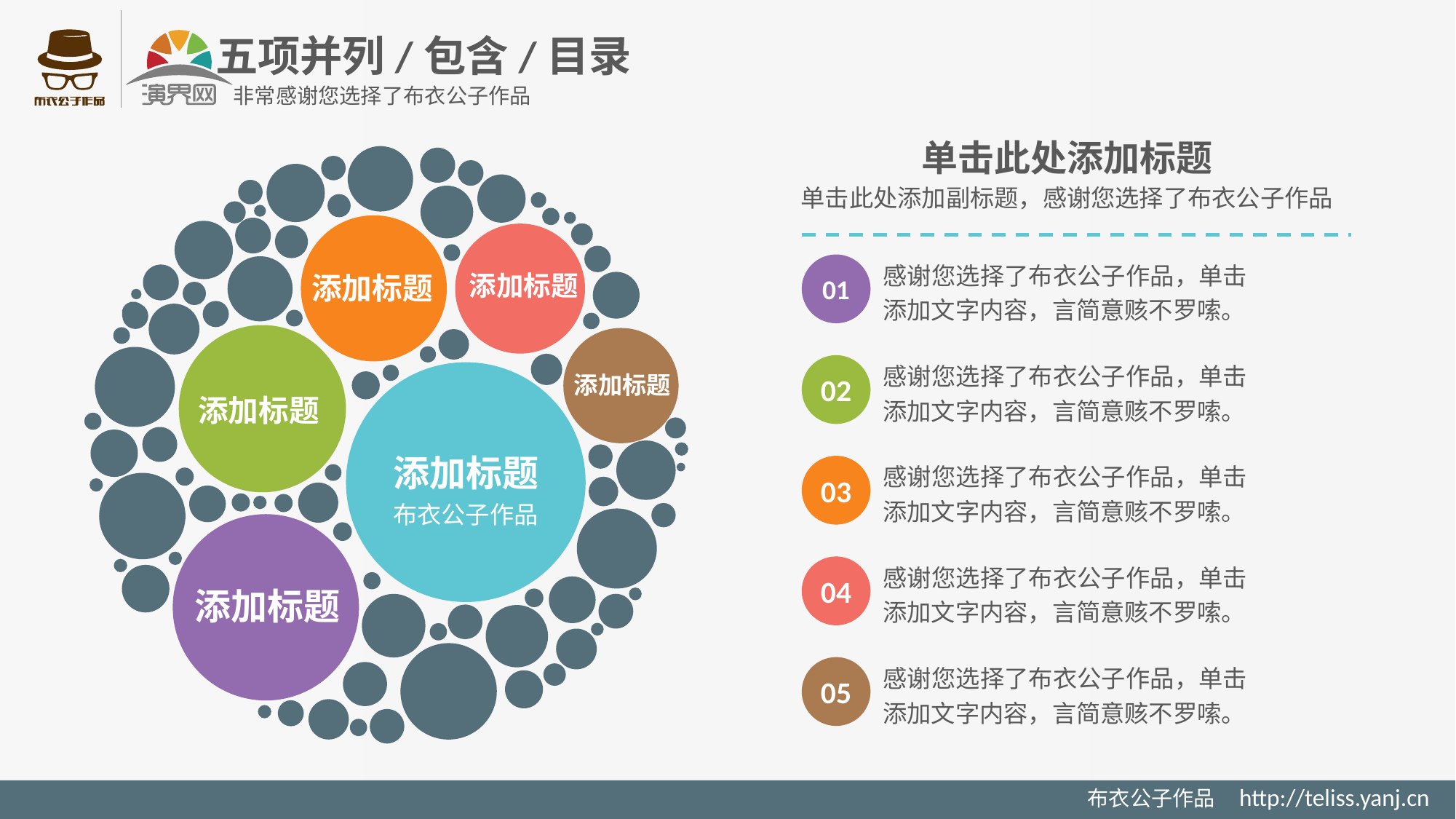

五项并列/包含/目录
非常感谢您选择了布衣公子作品
单击此处添加标题

单击此处添加副标题，感谢您选择了布衣公子作品
感谢您选择了布衣公子作品，单击添加文字内容，言简意赅不罗嗦。
01
添加标题
添加标题
感谢您选择了布衣公子作品，单击添加文字内容，言简意赅不罗嗦。
02
添加标题
添加标题
添加标题
布衣公子作品
感谢您选择了布衣公子作品，单击添加文字内容，言简意赅不罗嗦。
03
感谢您选择了布衣公子作品，单击添加文字内容，言简意赅不罗嗦。
04
添加标题
感谢您选择了布衣公子作品，单击添加文字内容，言简意赅不罗嗦。
05
布衣公子作品    http://teliss.yanj.cn